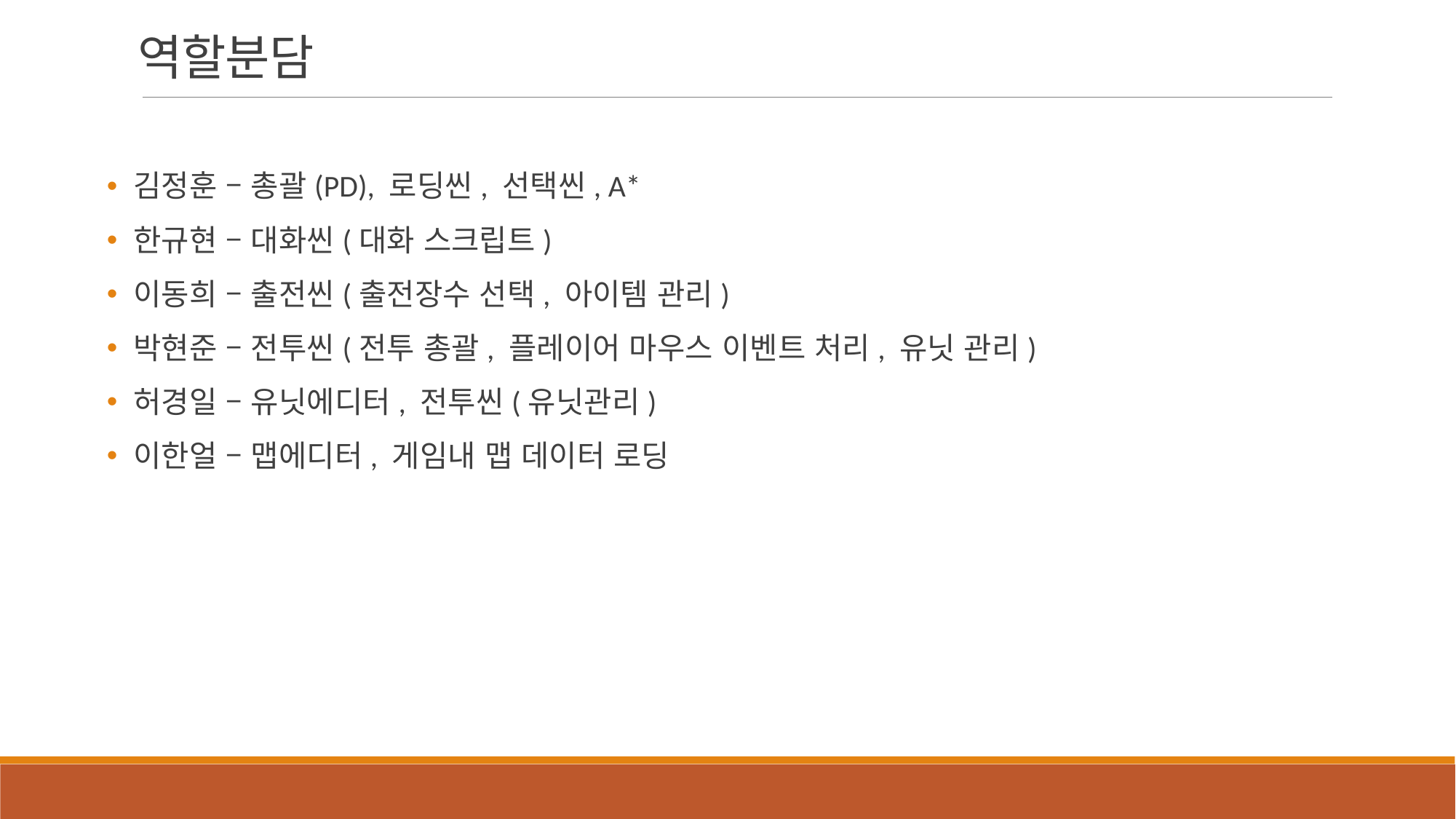

역할분담

 김정훈 – 총괄(PD), 로딩씬, 선택씬, A*
 한규현 – 대화씬(대화 스크립트)
 이동희 – 출전씬(출전장수 선택, 아이템 관리)
 박현준 – 전투씬(전투 총괄, 플레이어 마우스 이벤트 처리, 유닛 관리)
 허경일 – 유닛에디터, 전투씬(유닛관리)
 이한얼 – 맵에디터, 게임내 맵 데이터 로딩